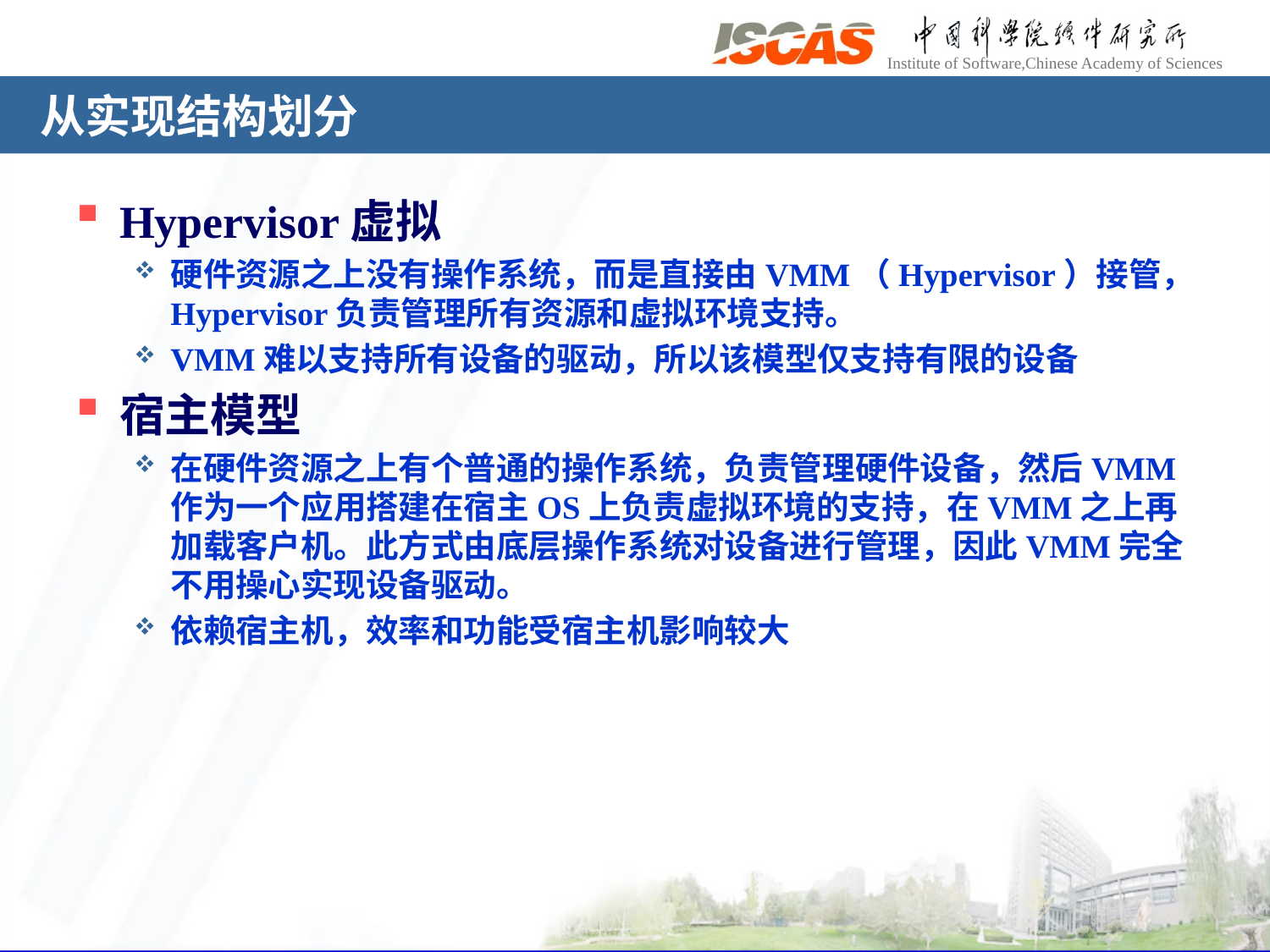

# 从实现结构划分
Hypervisor虚拟
硬件资源之上没有操作系统，而是直接由VMM（Hypervisor）接管，Hypervisor负责管理所有资源和虚拟环境支持。
VMM难以支持所有设备的驱动，所以该模型仅支持有限的设备
宿主模型
在硬件资源之上有个普通的操作系统，负责管理硬件设备，然后VMM作为一个应用搭建在宿主OS上负责虚拟环境的支持，在VMM之上再加载客户机。此方式由底层操作系统对设备进行管理，因此VMM完全不用操心实现设备驱动。
依赖宿主机，效率和功能受宿主机影响较大